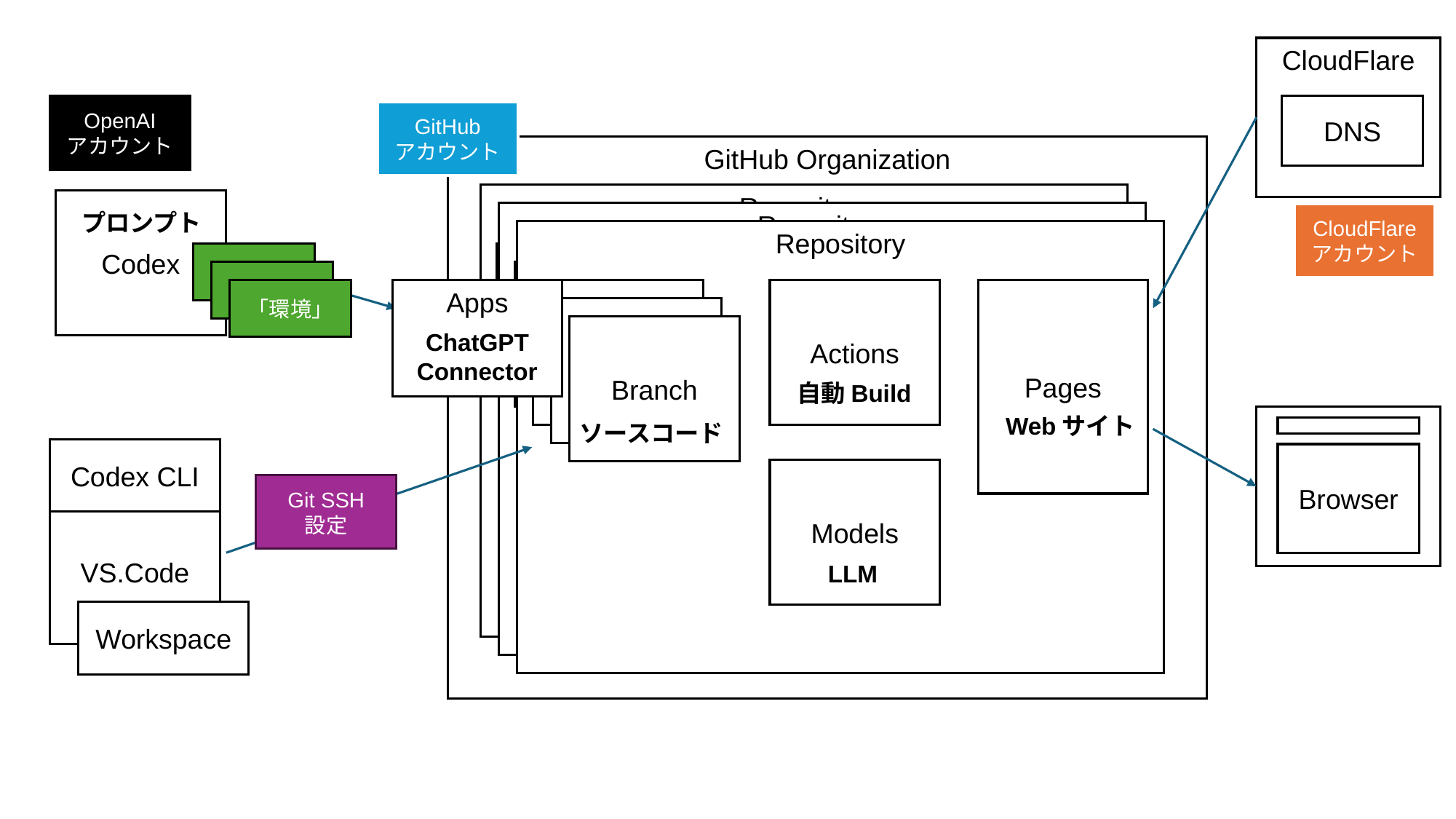

CloudFlare
DNS
OpenAI
アカウント
GitHub
アカウント
GitHub Organization
Repository
Branch
Action
Pages
Branch
Branch
Model
Codex
プロンプト
Repository
Branch
Action
Pages
Branch
Branch
Model
CloudFlare
アカウント
Repository
Branch
Actions
Pages
Branch
Branch
Models
「環境」
「環境」
「環境」
Apps

ChatGPT Connector
自動Build
Webサイト

Browser

ソースコード
Codex CLI
Git SSH
設定
VS.Code
LLM
Workspace